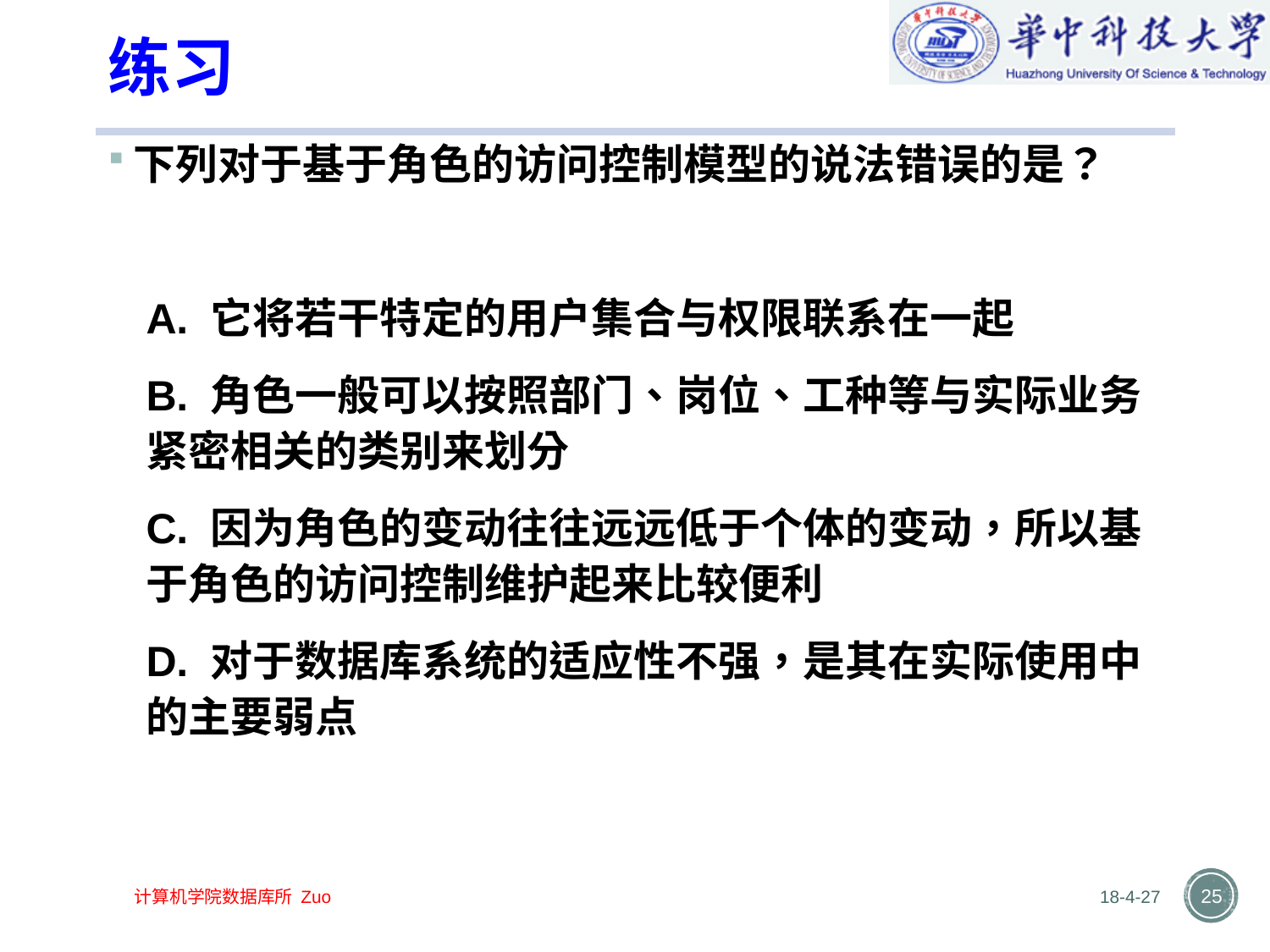

# 练习
下列对于基于角色的访问控制模型的说法错误的是？

A. 它将若干特定的用户集合与权限联系在一起
B. 角色一般可以按照部门、岗位、工种等与实际业务紧密相关的类别来划分
C. 因为角色的变动往往远远低于个体的变动，所以基于角色的访问控制维护起来比较便利
D. 对于数据库系统的适应性不强，是其在实际使用中的主要弱点

18-4-27
25